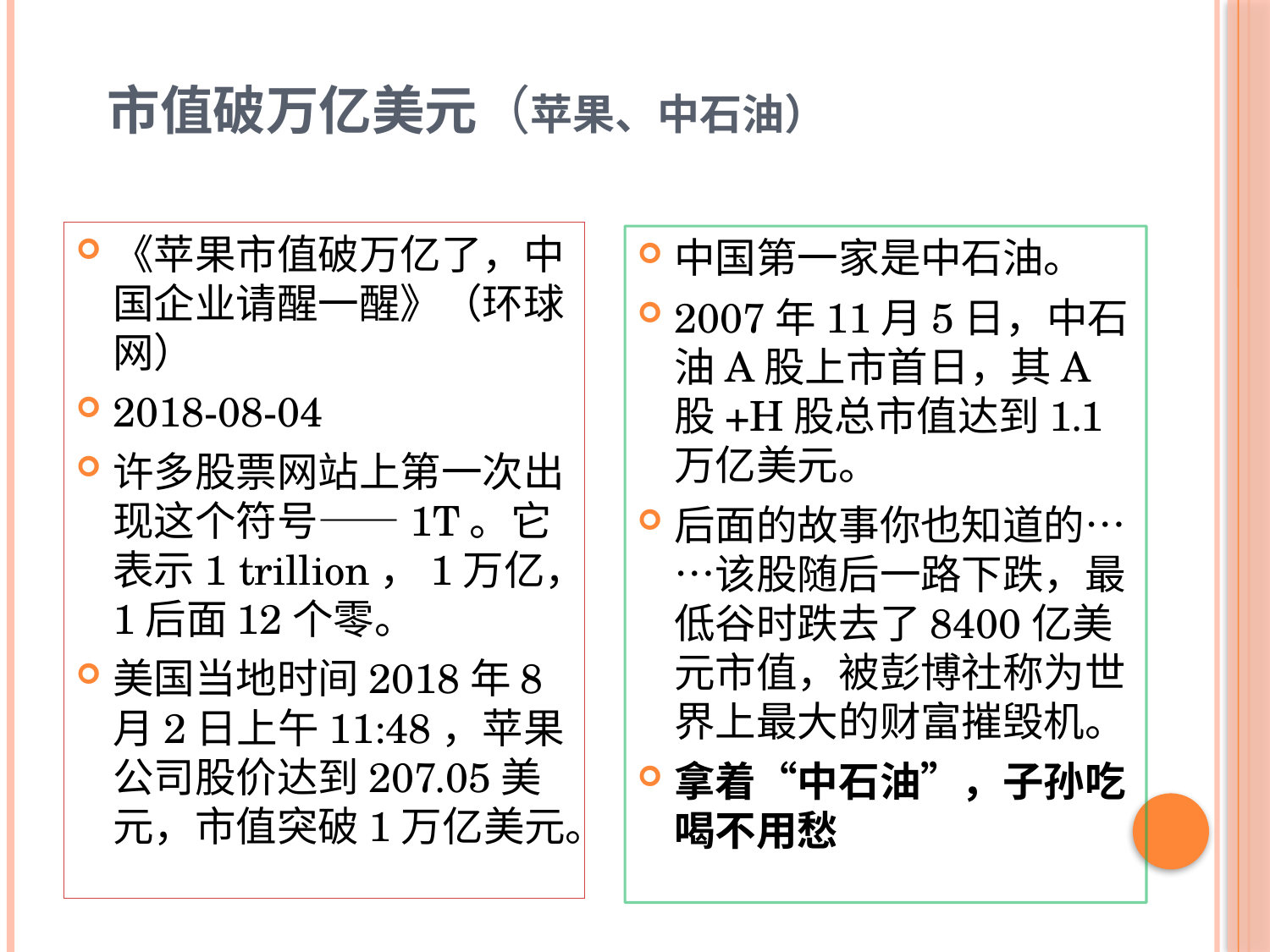

# 市值破万亿美元（苹果、中石油）
《苹果市值破万亿了，中国企业请醒一醒》（环球网）
2018-08-04
许多股票网站上第一次出现这个符号——1T。它表示1 trillion，1万亿，1后面12个零。
美国当地时间2018年8月2日上午11:48，苹果公司股价达到207.05美元，市值突破1万亿美元。

中国第一家是中石油。
2007年11月5日，中石油A股上市首日，其A股+H股总市值达到1.1万亿美元。
后面的故事你也知道的……该股随后一路下跌，最低谷时跌去了8400亿美元市值，被彭博社称为世界上最大的财富摧毁机。
拿着“中石油”，子孙吃喝不用愁